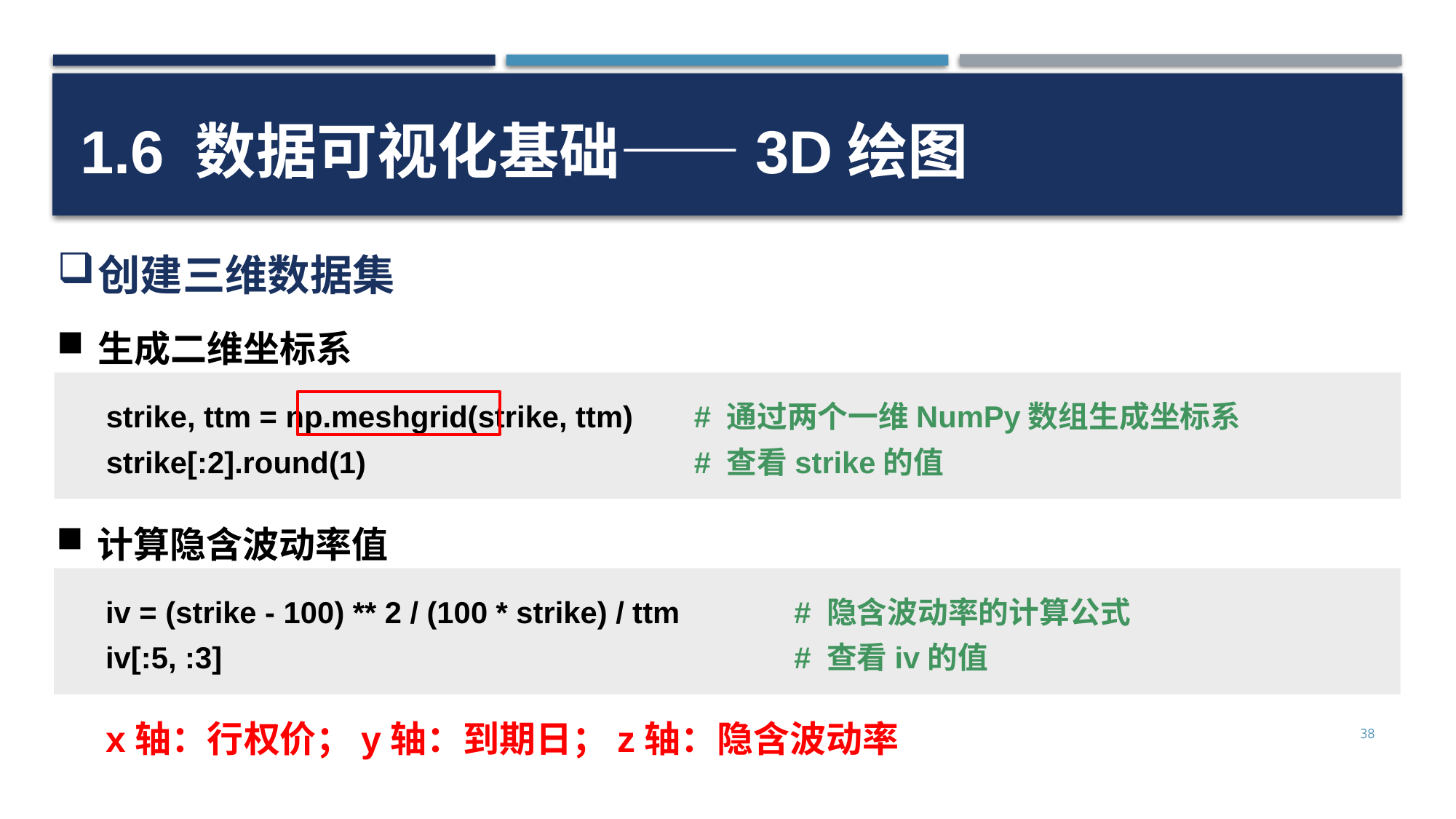

1.6 数据可视化基础——3D绘图
创建三维数据集
生成二维坐标系

strike, ttm = np.meshgrid(strike, ttm)
strike[:2].round(1)
# 通过两个一维NumPy数组生成坐标系
# 查看strike的值

计算隐含波动率值

iv = (strike - 100) ** 2 / (100 * strike) / ttm
iv[:5, :3]
# 隐含波动率的计算公式
# 查看iv的值
x轴：行权价；y轴：到期日；z轴：隐含波动率
38